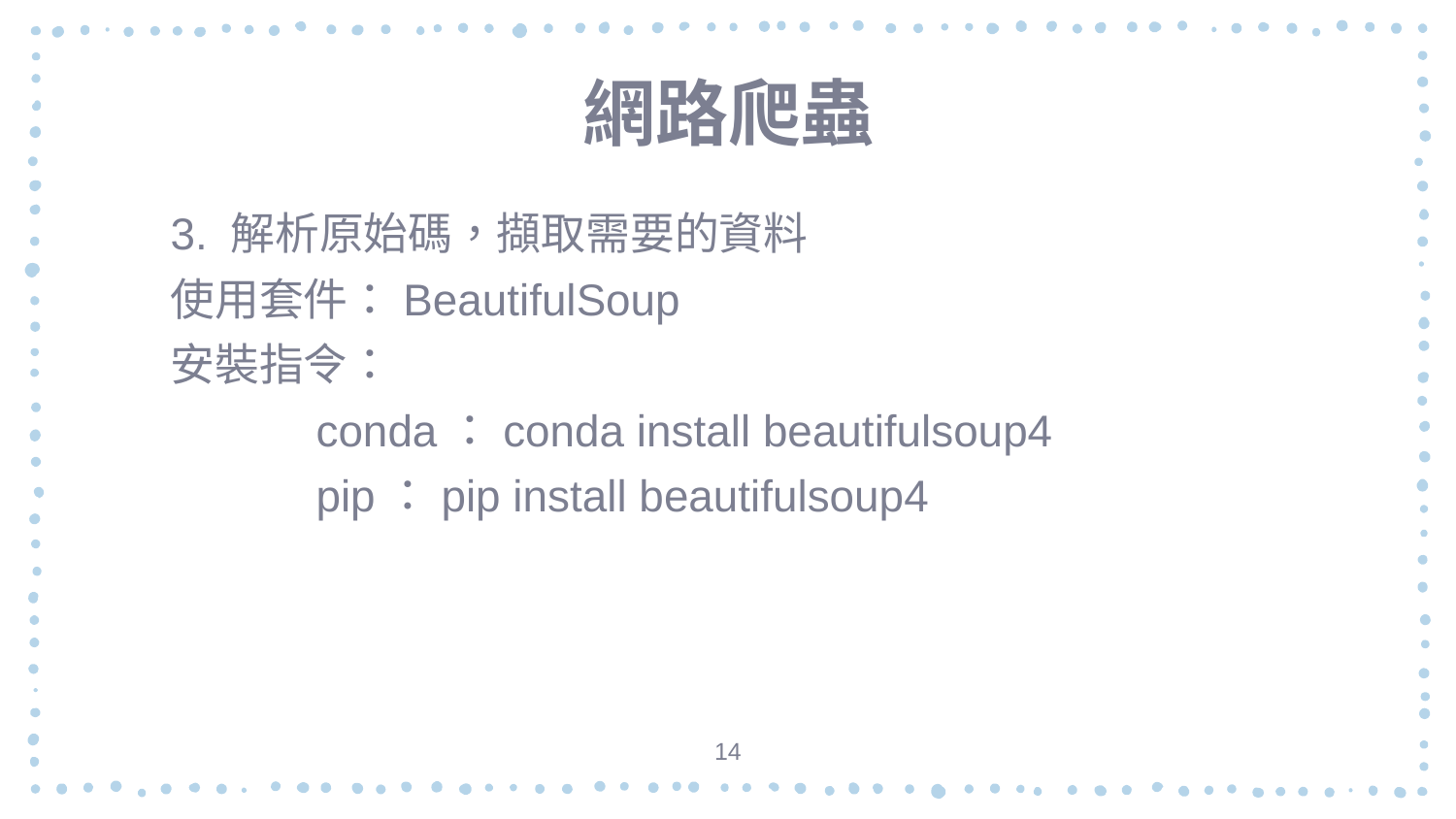

# 網路爬蟲
3. 解析原始碼，擷取需要的資料
使用套件：BeautifulSoup
安裝指令：
	conda：conda install beautifulsoup4
	pip：pip install beautifulsoup4
14